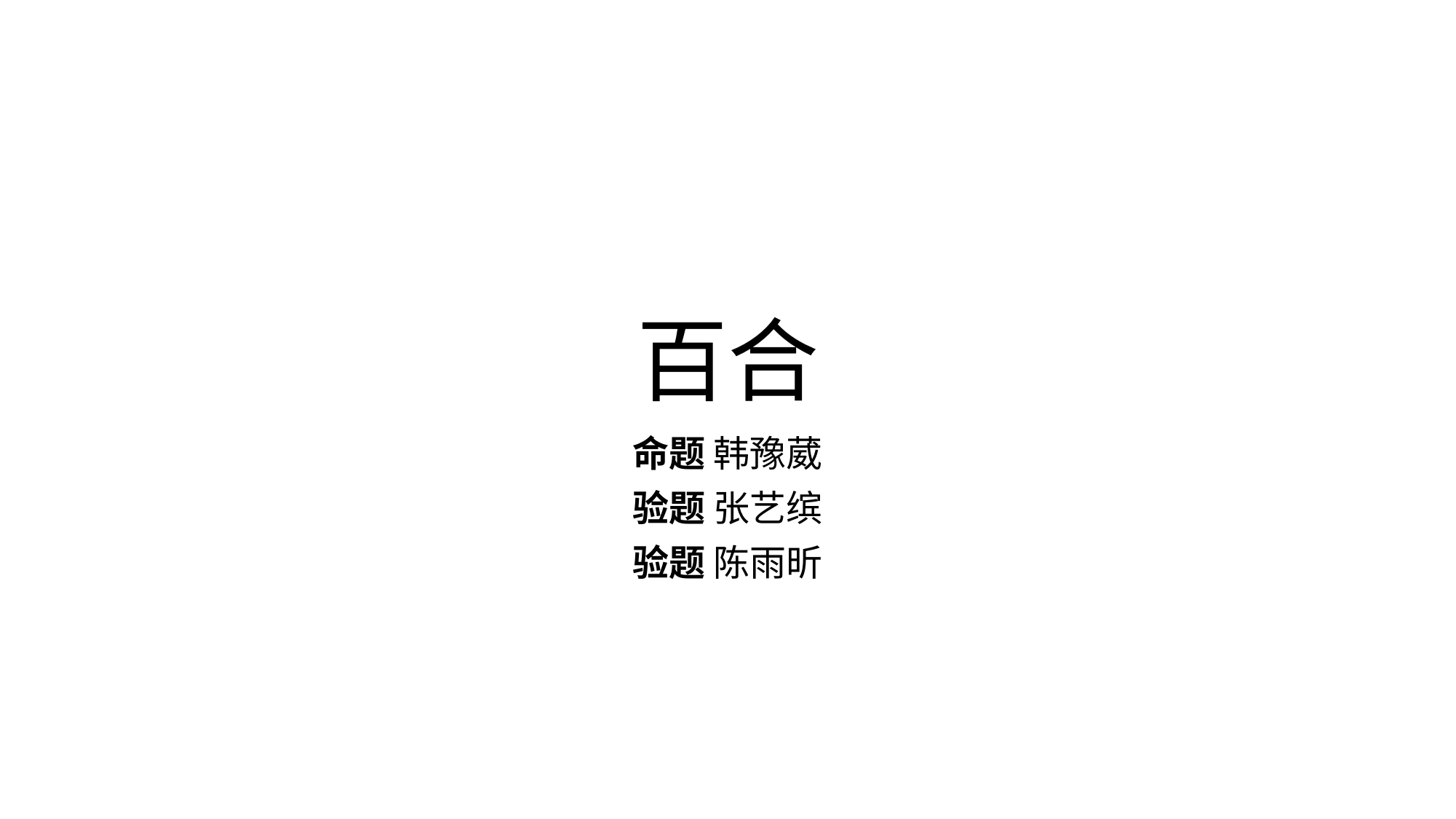

# 百合
命题 韩豫葳
验题 张艺缤
验题 陈雨昕